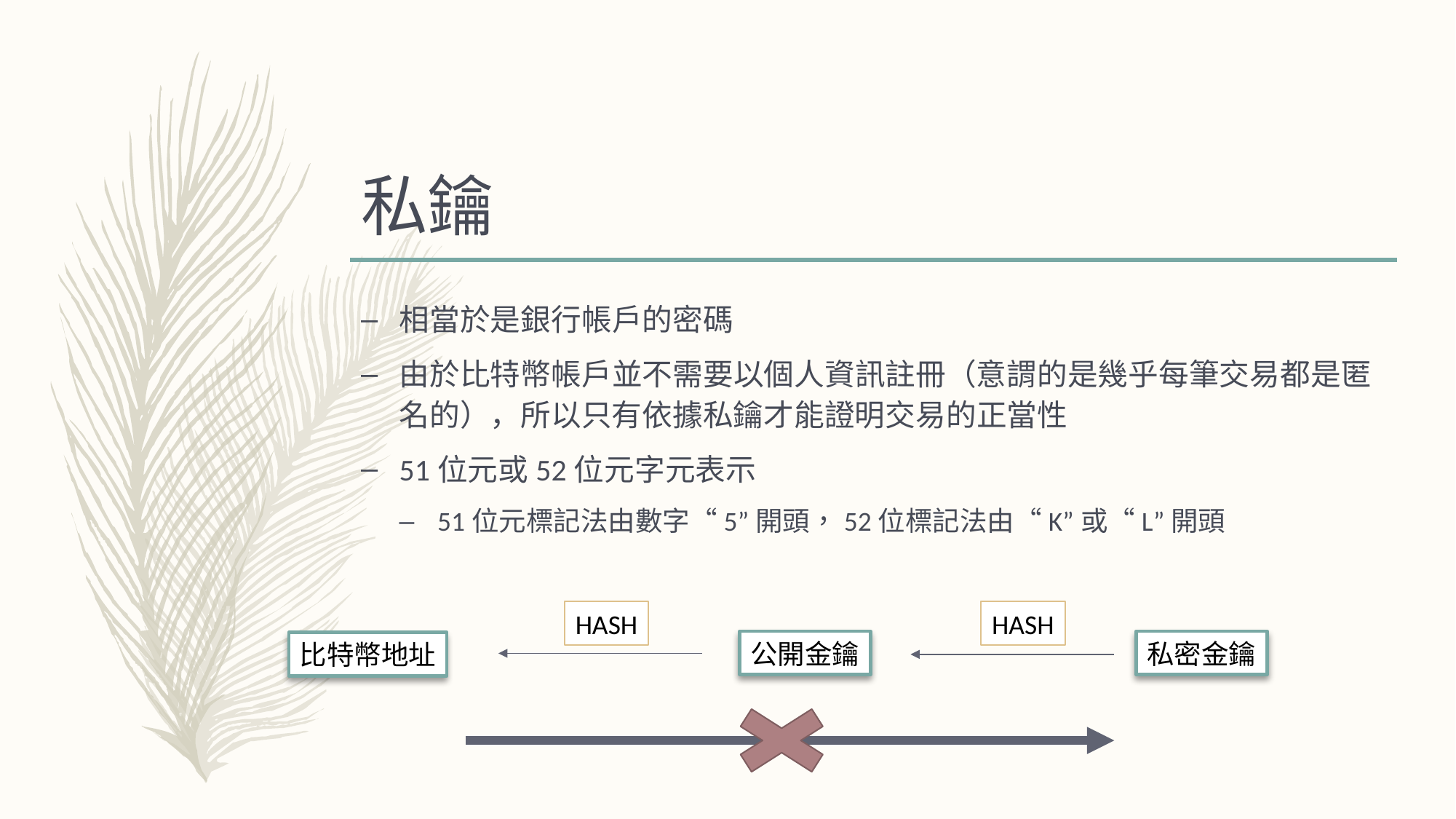

# 私鑰
相當於是銀行帳戶的密碼
由於比特幣帳戶並不需要以個人資訊註冊（意謂的是幾乎每筆交易都是匿名的），所以只有依據私鑰才能證明交易的正當性
51位元或52位元字元表示
51位元標記法由數字“5”開頭，52位標記法由“K”或“L”開頭
HASH
HASH
公開金鑰
私密金鑰
比特幣地址